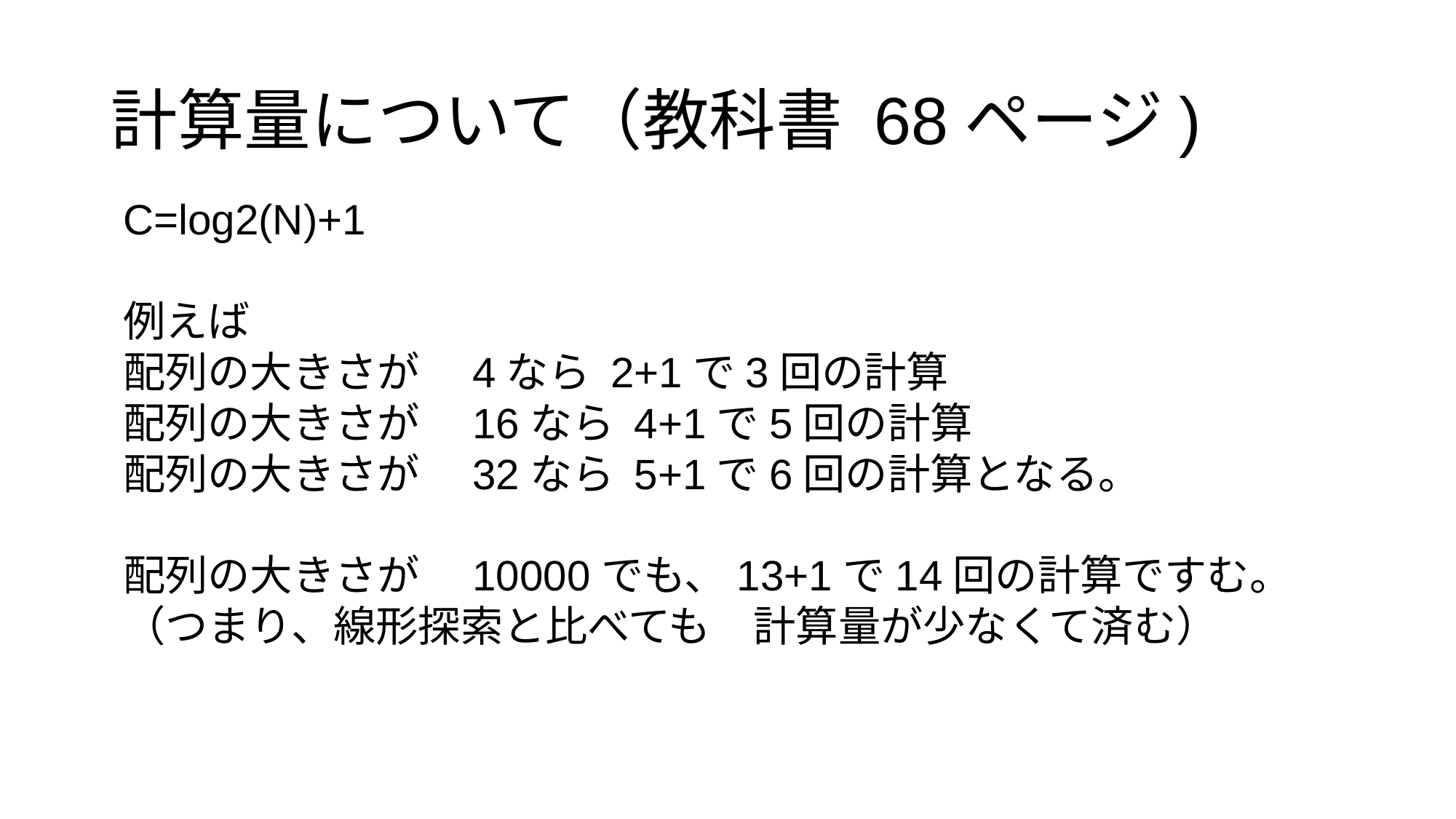

# 計算量について（教科書 68ページ)
C=log2(N)+1

例えば
配列の大きさが　4なら 2+1で3回の計算
配列の大きさが　16なら 4+1で5回の計算
配列の大きさが　32なら 5+1で6回の計算となる。

配列の大きさが　10000でも、13+1で14回の計算ですむ。
（つまり、線形探索と比べても　計算量が少なくて済む）